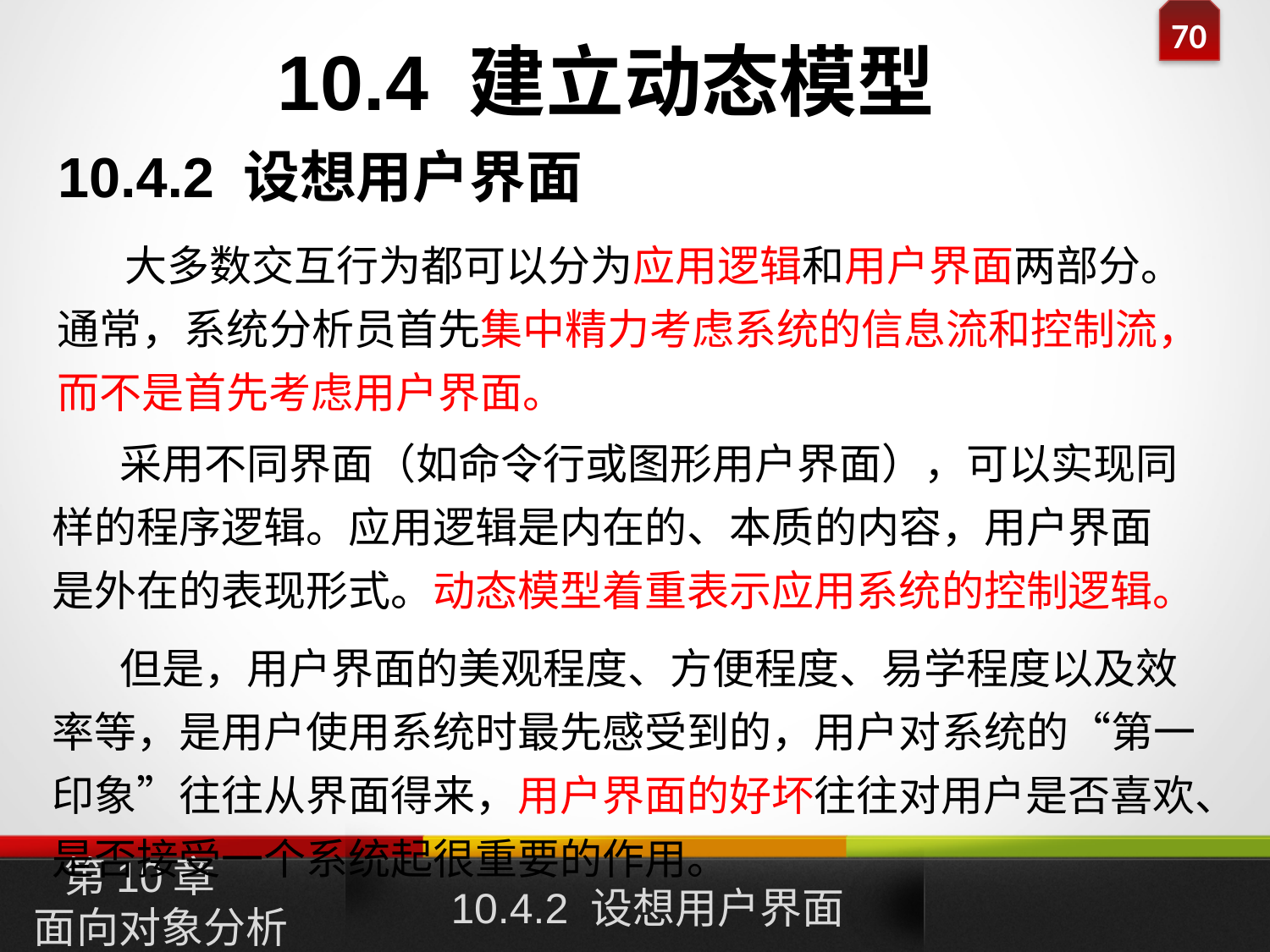

10.4 建立动态模型
10.4.2 设想用户界面
      大多数交互行为都可以分为应用逻辑和用户界面两部分。通常，系统分析员首先集中精力考虑系统的信息流和控制流，而不是首先考虑用户界面。
      采用不同界面（如命令行或图形用户界面），可以实现同样的程序逻辑。应用逻辑是内在的、本质的内容，用户界面是外在的表现形式。动态模型着重表示应用系统的控制逻辑。
      但是，用户界面的美观程度、方便程度、易学程度以及效率等，是用户使用系统时最先感受到的，用户对系统的“第一印象”往往从界面得来，用户界面的好坏往往对用户是否喜欢、是否接受一个系统起很重要的作用。
10.4.2 设想用户界面